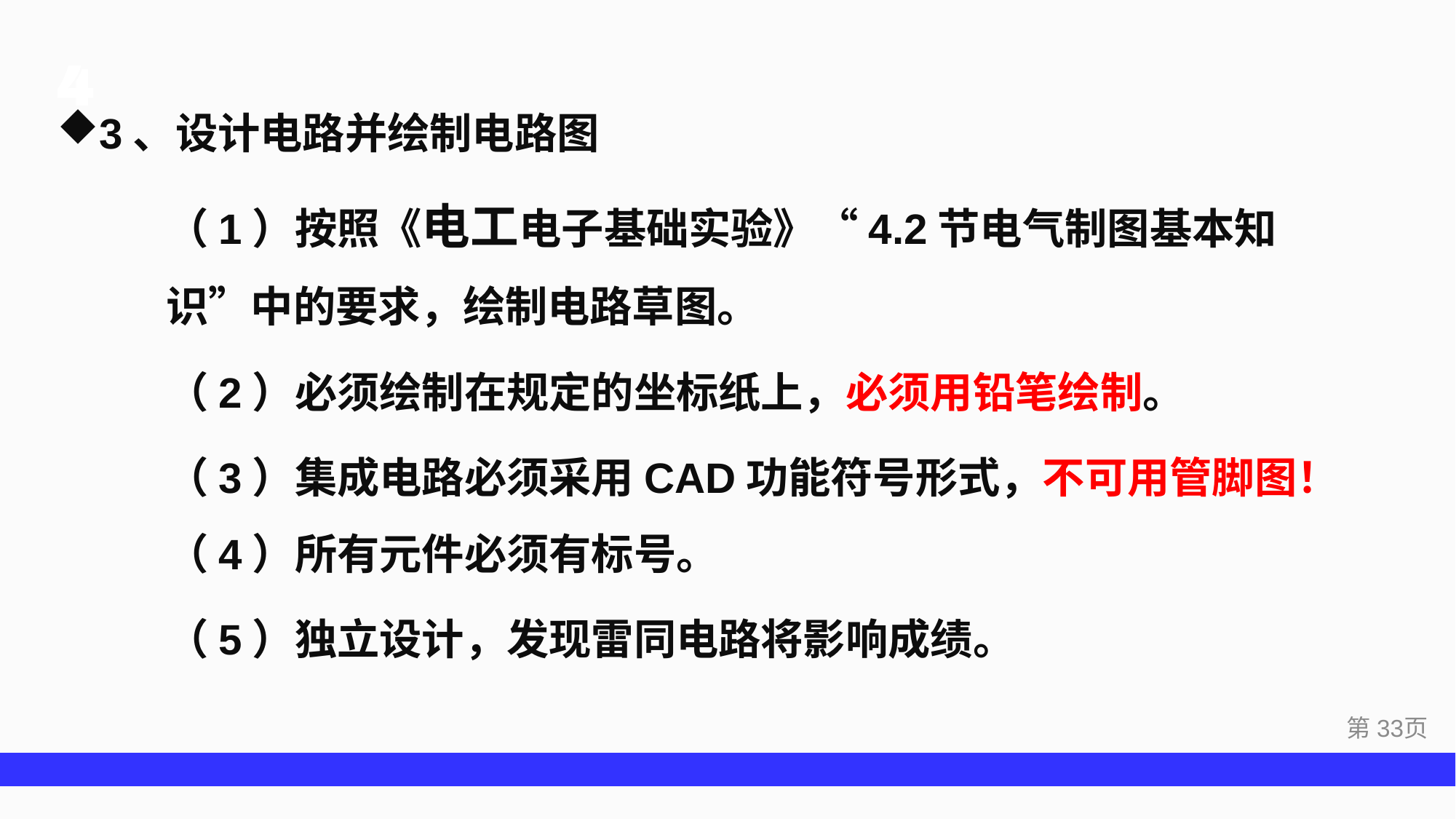

4
3、设计电路并绘制电路图
（1）按照《电工电子基础实验》“4.2节电气制图基本知识”中的要求，绘制电路草图。
（2）必须绘制在规定的坐标纸上，必须用铅笔绘制。
（3）集成电路必须采用CAD功能符号形式，不可用管脚图！（4）所有元件必须有标号。
（5）独立设计，发现雷同电路将影响成绩。
第33页